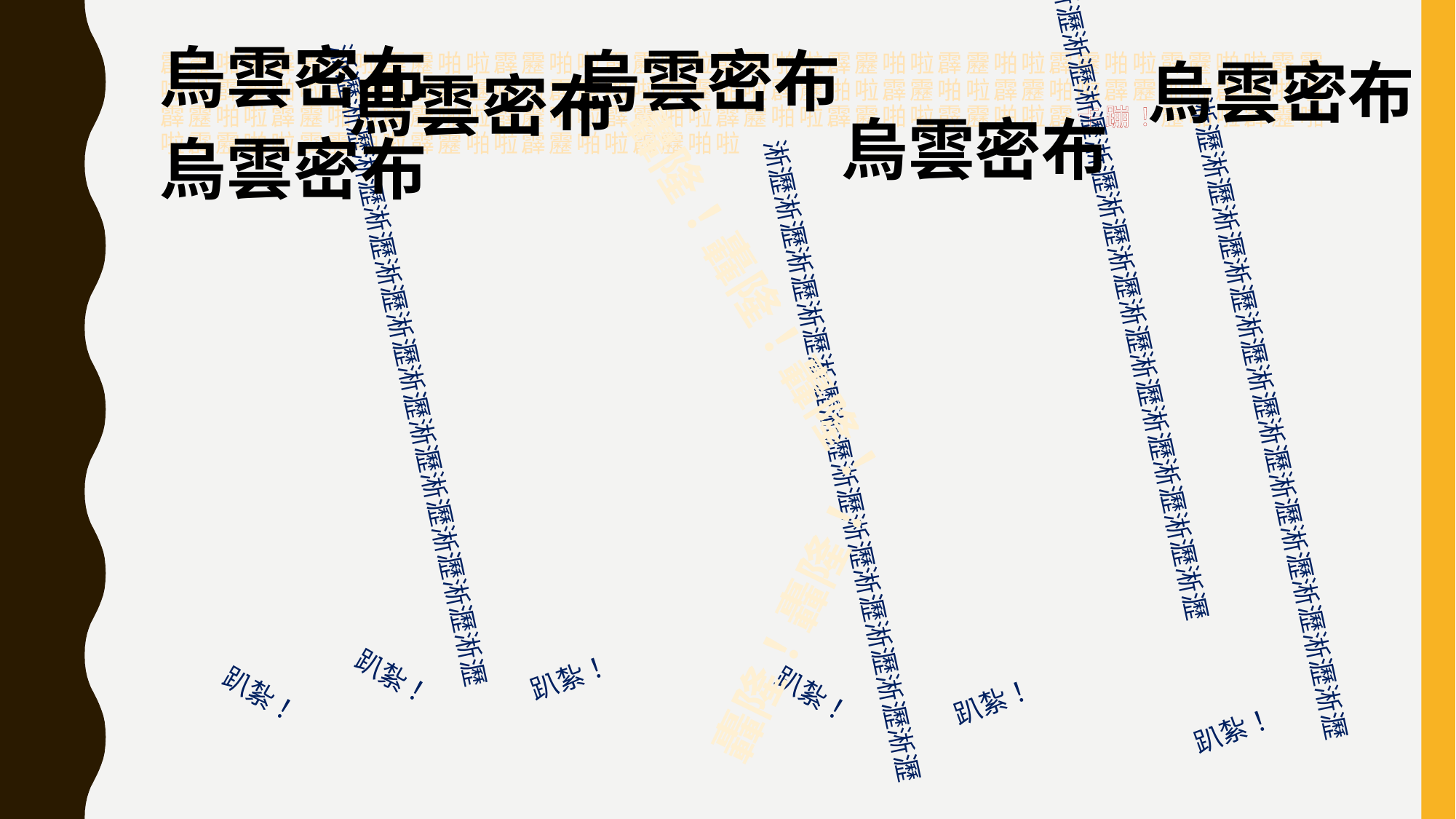

烏雲密布
烏雲密布
烏雲密布
# 霹靂啪啦霹靂啪啦霹靂啪啦霹靂啪啦霹靂啪啦霹靂啪啦霹靂啪啦霹靂啪啦霹靂啪啦霹靂啪啦霹靂啪啦霹靂啪啦霹靂啪啦霹靂啪啦霹靂啪啦霹靂啪啦霹靂啪啦霹靂啪啦霹靂啪啦霹靂啪啦霹靂啪啦霹靂啪啦霹靂啪啦霹靂啪啦霹靂啪啦霹靂啪啦霹靂啪啦霹靂啪啦霹靂啪啦霹卡蹦！靂啪啦霹靂啪啦霹靂啪啦霹靂啪啦霹靂啪啦霹靂啪啦霹靂啪啦
烏雲密布
烏雲密布
烏雲密布
轟隆！轟隆！轟隆！
淅瀝淅瀝淅瀝淅瀝淅瀝淅瀝淅瀝淅瀝淅瀝淅瀝淅瀝淅瀝
淅瀝淅瀝淅瀝淅瀝淅瀝淅瀝淅瀝淅瀝淅瀝淅瀝淅瀝淅瀝
淅瀝淅瀝淅瀝淅瀝淅瀝淅瀝淅瀝淅瀝淅瀝淅瀝淅瀝淅瀝
淅瀝淅瀝淅瀝淅瀝淅瀝淅瀝淅瀝淅瀝淅瀝淅瀝淅瀝淅瀝
轟隆！轟隆！
趴紮！
趴紮！
趴紮！
趴紮！
趴紮！
趴紮！